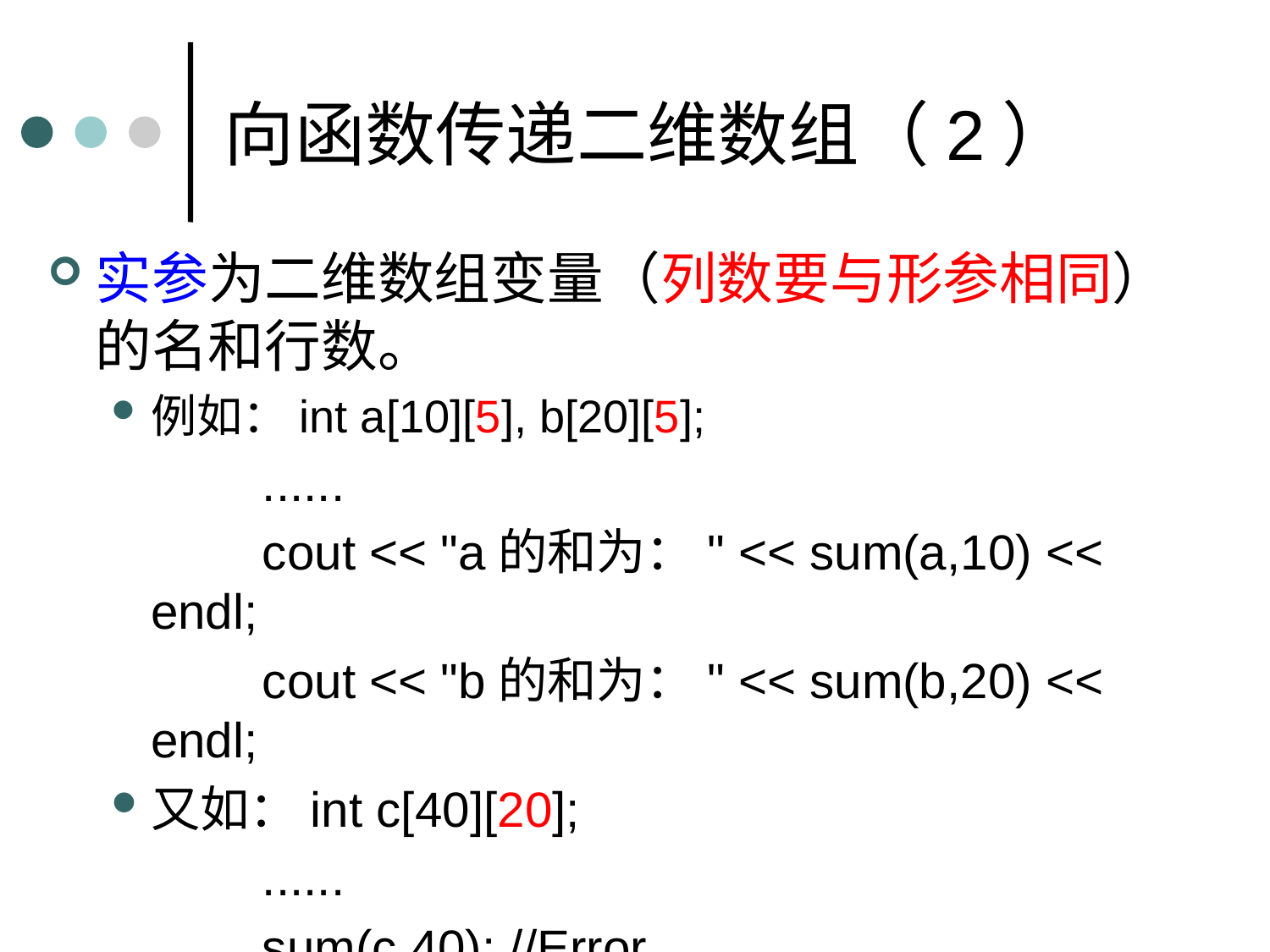

向函数传递二维数组（2）
实参为二维数组变量（列数要与形参相同）的名和行数。
例如：int a[10][5], b[20][5];
           ......
           cout << "a的和为：" << sum(a,10) << endl;
           cout << "b的和为：" << sum(b,20) << endl;
又如：int c[40][20];
           ......
           sum(c,40); //Error